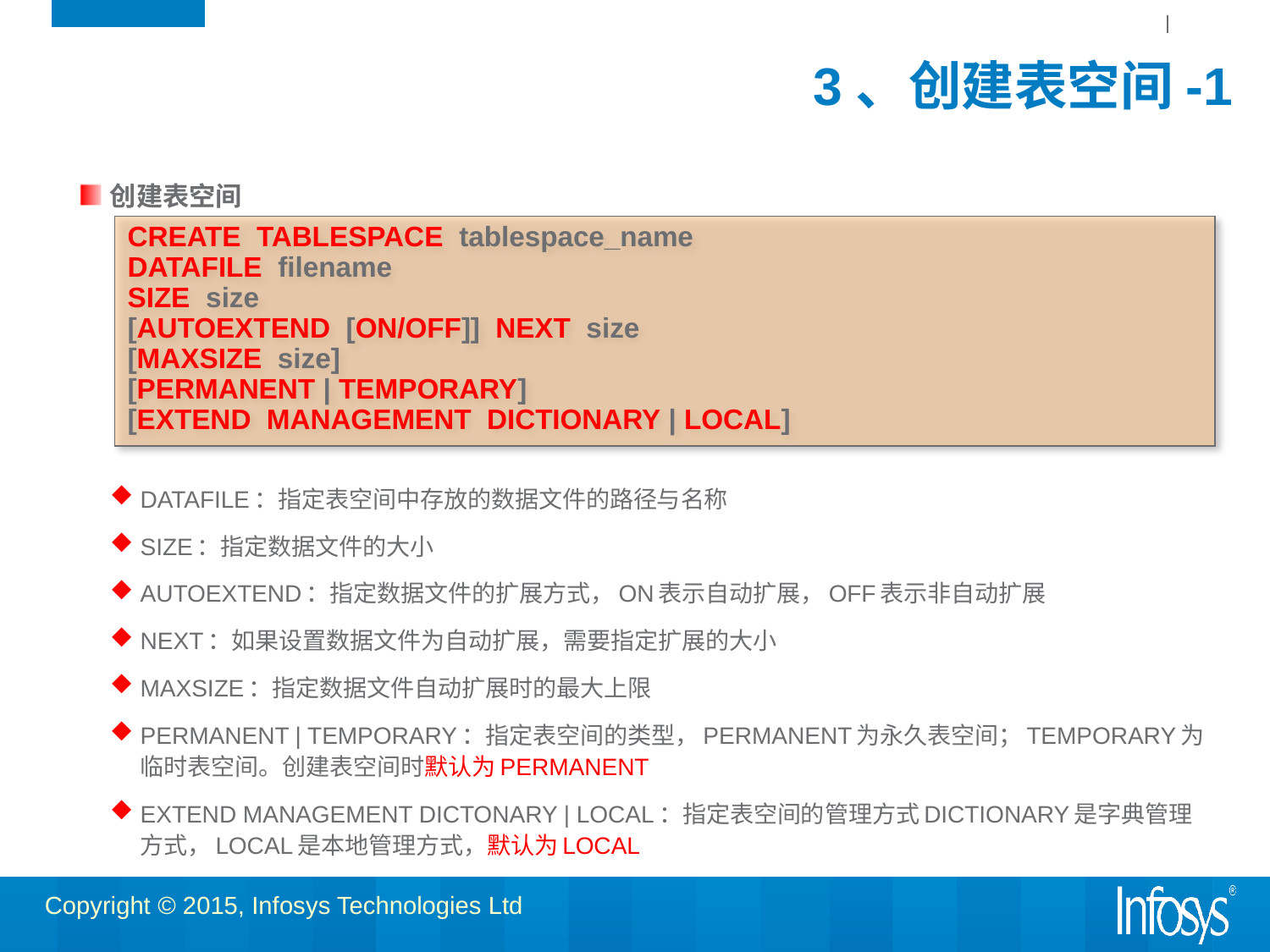

# 3、创建表空间-1
创建表空间

DATAFILE：指定表空间中存放的数据文件的路径与名称
SIZE：指定数据文件的大小
AUTOEXTEND：指定数据文件的扩展方式，ON表示自动扩展，OFF表示非自动扩展
NEXT：如果设置数据文件为自动扩展，需要指定扩展的大小
MAXSIZE：指定数据文件自动扩展时的最大上限
PERMANENT | TEMPORARY：指定表空间的类型，PERMANENT为永久表空间；TEMPORARY为临时表空间。创建表空间时默认为PERMANENT
EXTEND MANAGEMENT DICTONARY | LOCAL：指定表空间的管理方式DICTIONARY是字典管理方式，LOCAL是本地管理方式，默认为LOCAL
CREATE  TABLESPACE  tablespace_name
DATAFILE  filename
SIZE  size
[AUTOEXTEND  [ON/OFF]]  NEXT  size
[MAXSIZE  size]
[PERMANENT | TEMPORARY]
[EXTEND  MANAGEMENT  DICTIONARY | LOCAL]